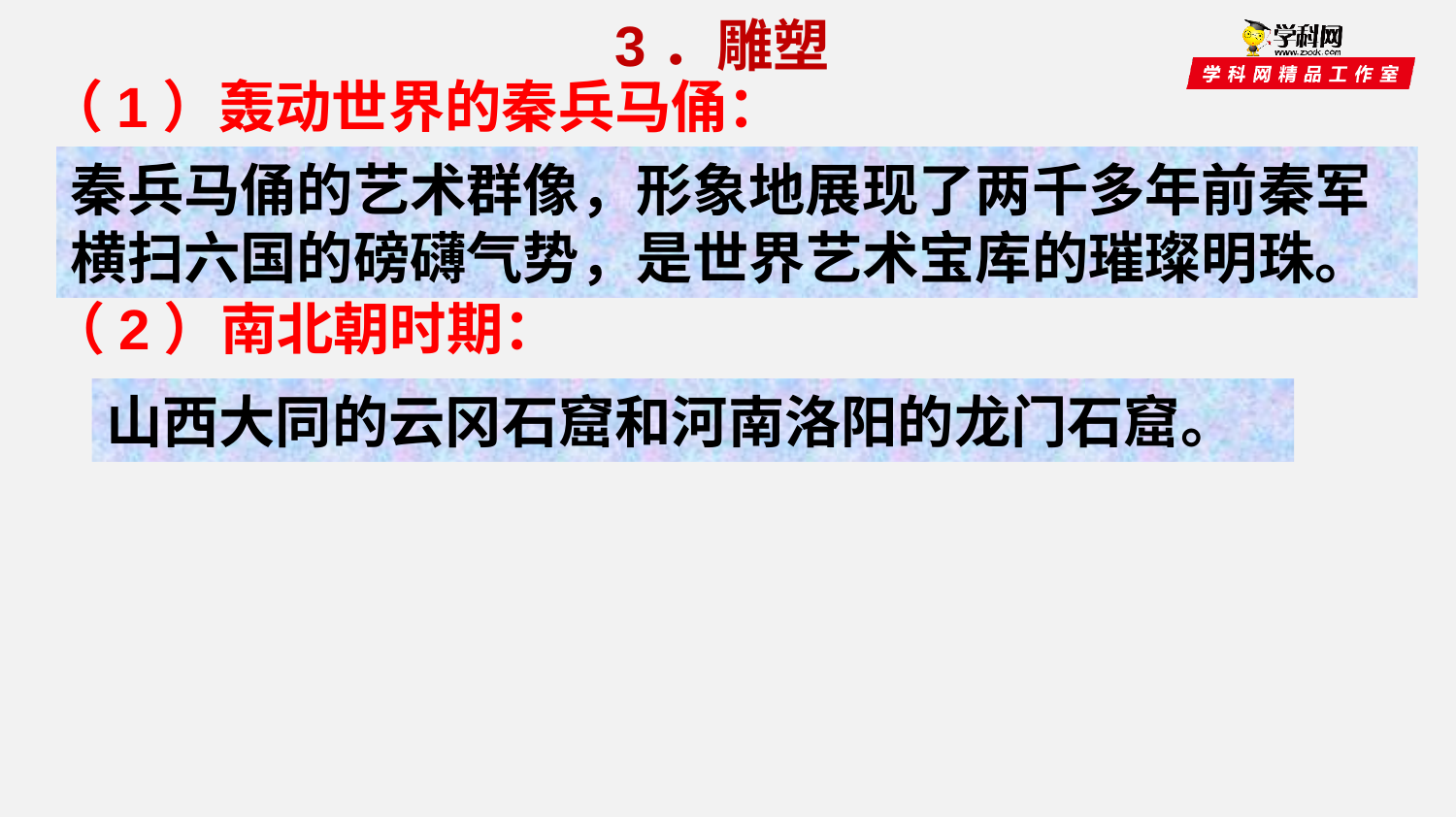

3．雕塑
（1）轰动世界的秦兵马俑：
秦兵马俑的艺术群像，形象地展现了两千多年前秦军横扫六国的磅礴气势，是世界艺术宝库的璀璨明珠。
（2）南北朝时期：
山西大同的云冈石窟和河南洛阳的龙门石窟。